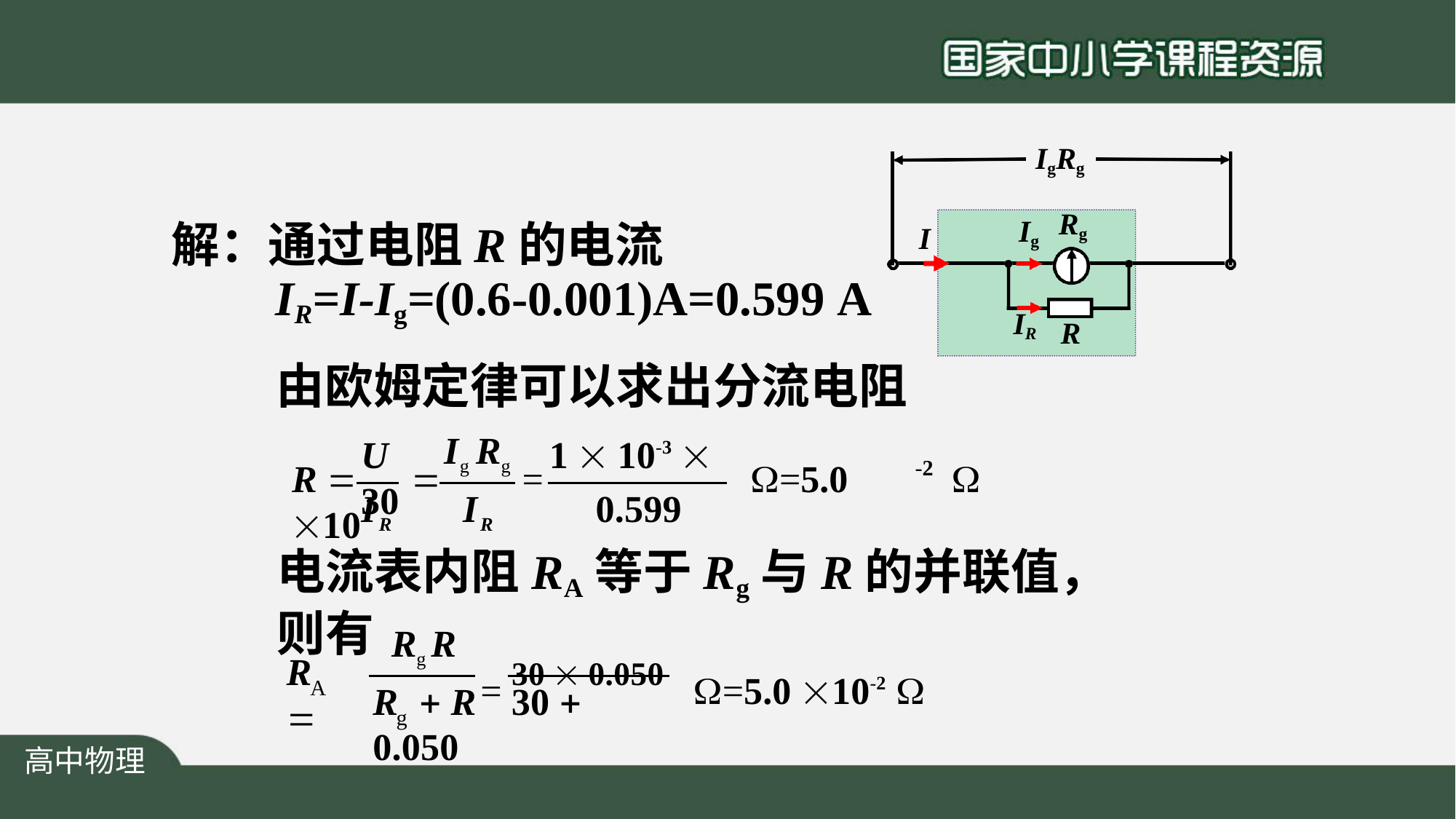

IgRg

Rg

Ig
解：通过电阻R的电流
IR=I-Ig=(0.6-0.001)A=0.599 A
I

IR
R
由欧姆定律可以求出分流电阻
Ig Rg
U	1 × 10-3 × 30
-2
R =	=	=	Ω=5.0 ×10
Ω
IR	IR	0.599

电流表内阻RA等于Rg与R的并联值，则有
Rg R
R	=
= 30 × 0.050	Ω=5.0 ×10-2	Ω
A
R	+ R	30 + 0.050

g
高中物理